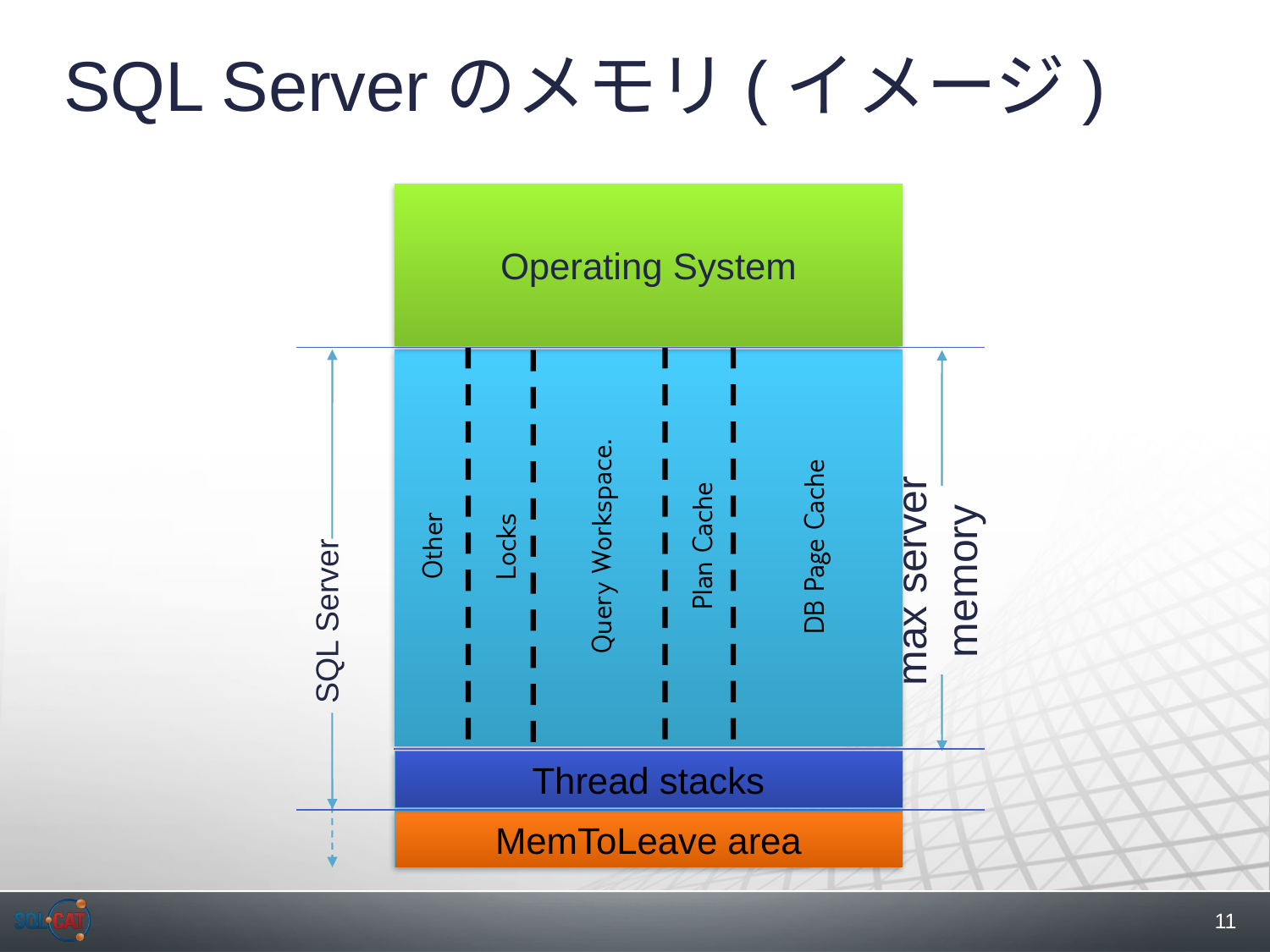

# SQL Serverのメモリ(イメージ)
Operating System
Other

Query Workspace.

Plan Cache

DB Page Cache
Locks

max server memory
SQL Server

Thread stacks

MemToLeave area